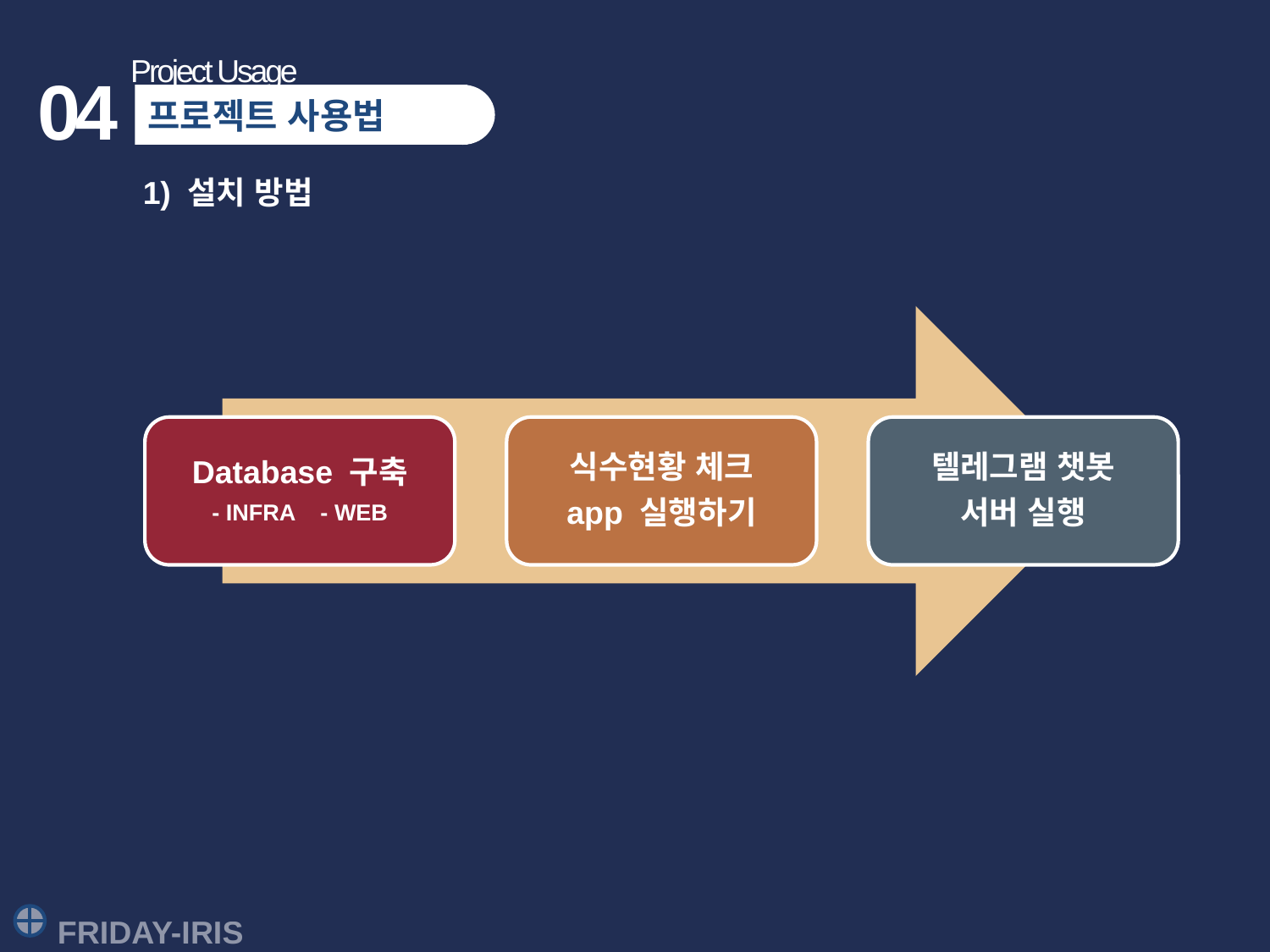

Project Usage
04

프로젝트 사용법
1) 설치 방법

Database 구축
- INFRA    - WEB

식수현황 체크
app 실행하기

텔레그램 챗봇
서버 실행

FRIDAY-IRIS